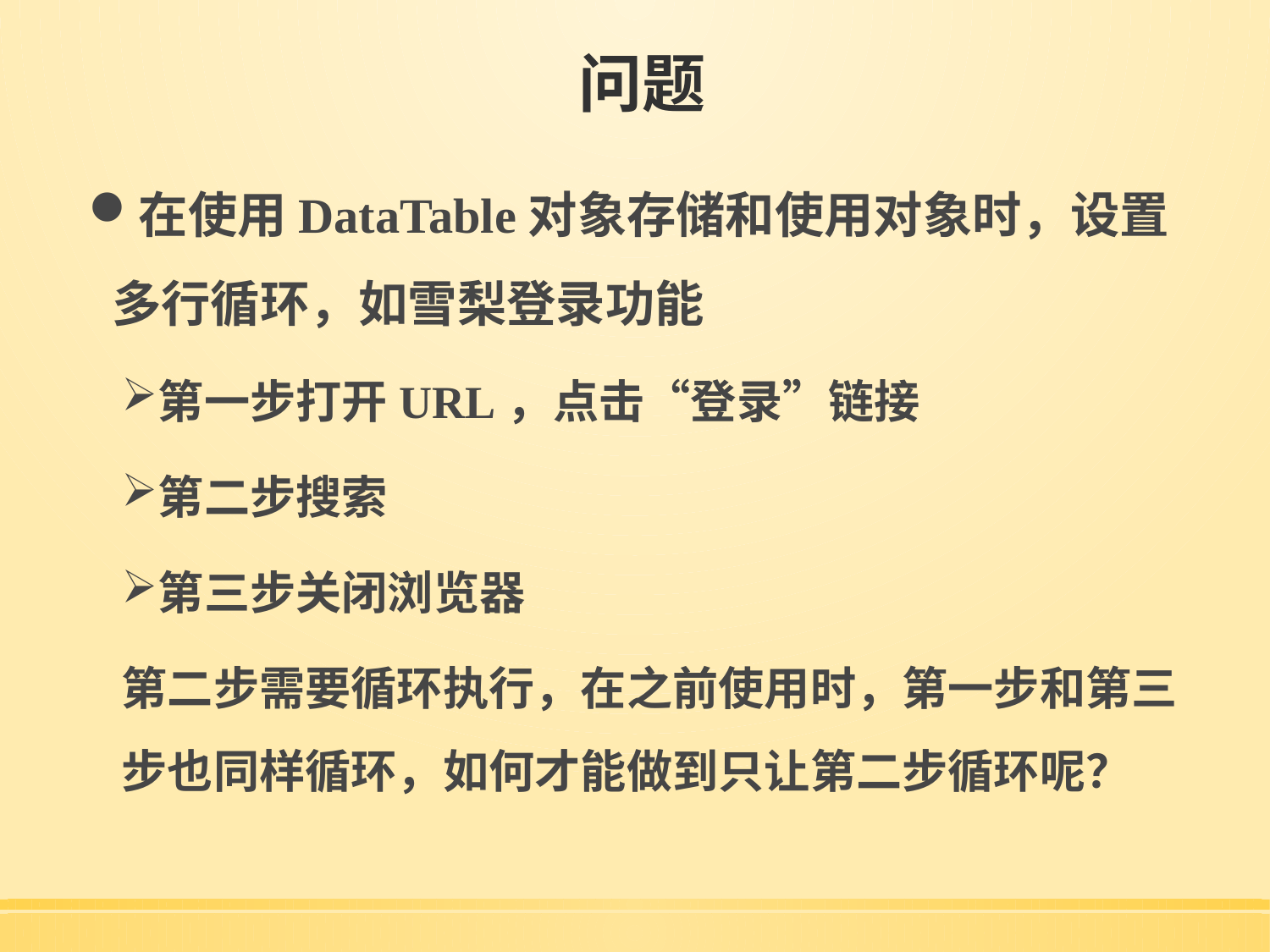

# 问题
在使用DataTable对象存储和使用对象时，设置多行循环，如雪梨登录功能
第一步打开URL，点击“登录”链接
第二步搜索
第三步关闭浏览器
第二步需要循环执行，在之前使用时，第一步和第三步也同样循环，如何才能做到只让第二步循环呢？